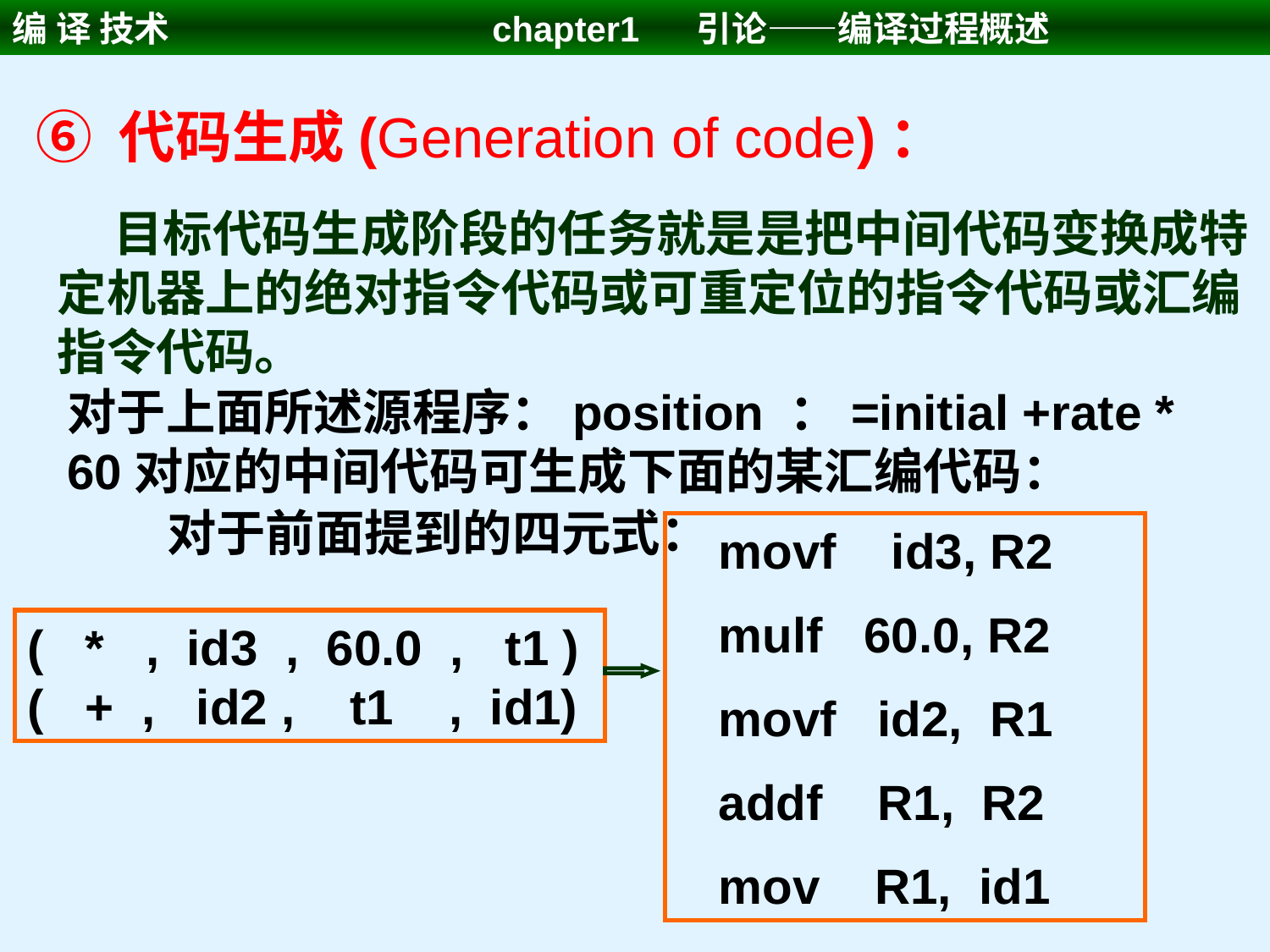

⑥ 代码生成(Generation of code)：
    目标代码生成阶段的任务就是是把中间代码变换成特定机器上的绝对指令代码或可重定位的指令代码或汇编指令代码。
对于上面所述源程序：position ：=initial +rate * 60对应的中间代码可生成下面的某汇编代码：
对于前面提到的四元式：
   movf    id3, R2
   mulf   60.0, R2
   movf   id2,  R1
   addf    R1,  R2
   mov    R1,  id1
(   *   ,  id3  ,  60.0  ,   t1 )
(   +  ,   id2 ,    t1    ,  id1)